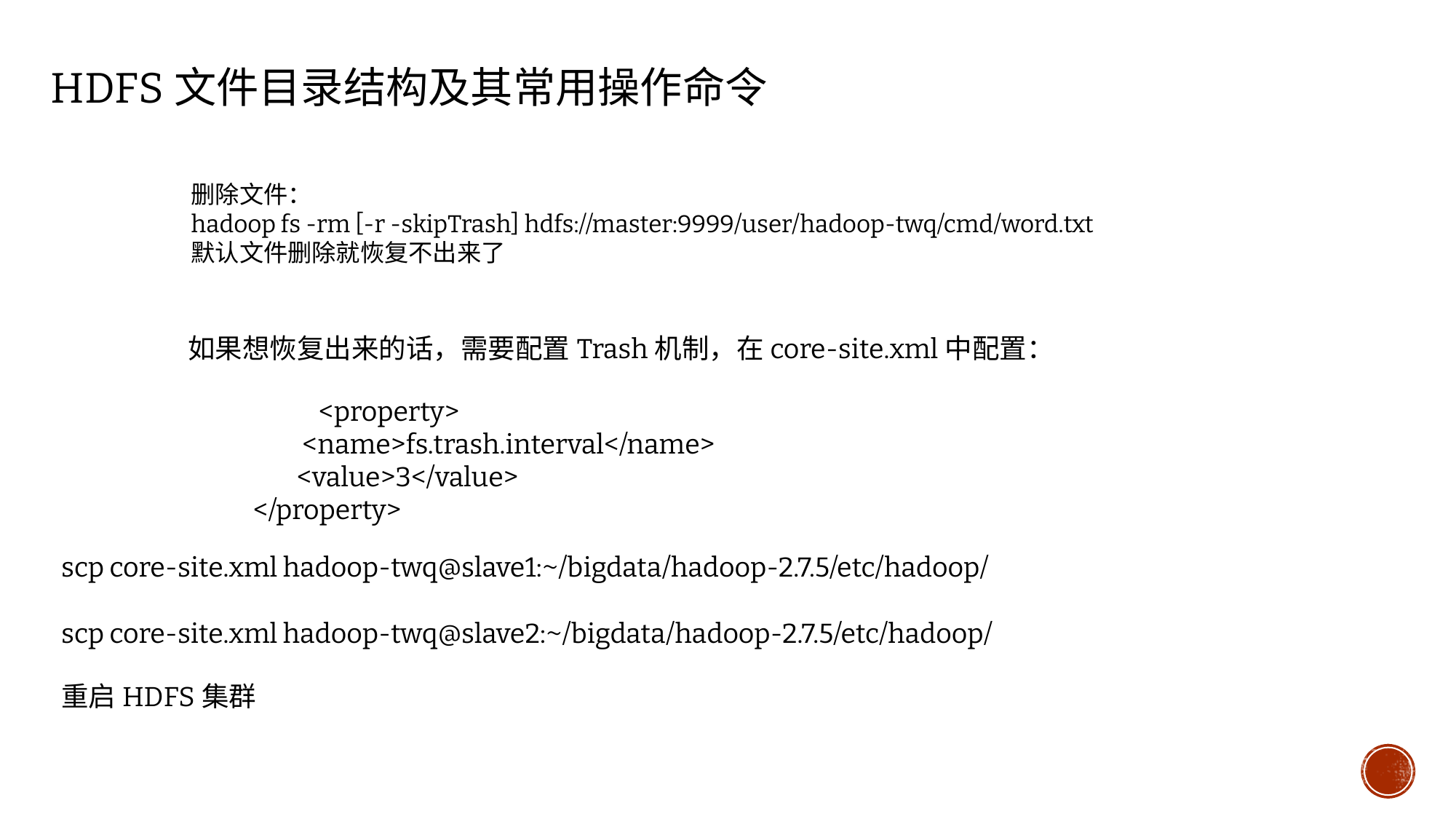

HDFS文件目录结构及其常用操作命令
删除文件：
hadoop fs -rm [-r -skipTrash] hdfs://master:9999/user/hadoop-twq/cmd/word.txt
默认文件删除就恢复不出来了
如果想恢复出来的话，需要配置Trash机制，在core-site.xml中配置：
	<property>
                 <name>fs.trash.interval</name>
                <value>3</value>
        </property>
scp core-site.xml hadoop-twq@slave1:~/bigdata/hadoop-2.7.5/etc/hadoop/
scp core-site.xml hadoop-twq@slave2:~/bigdata/hadoop-2.7.5/etc/hadoop/
重启HDFS集群